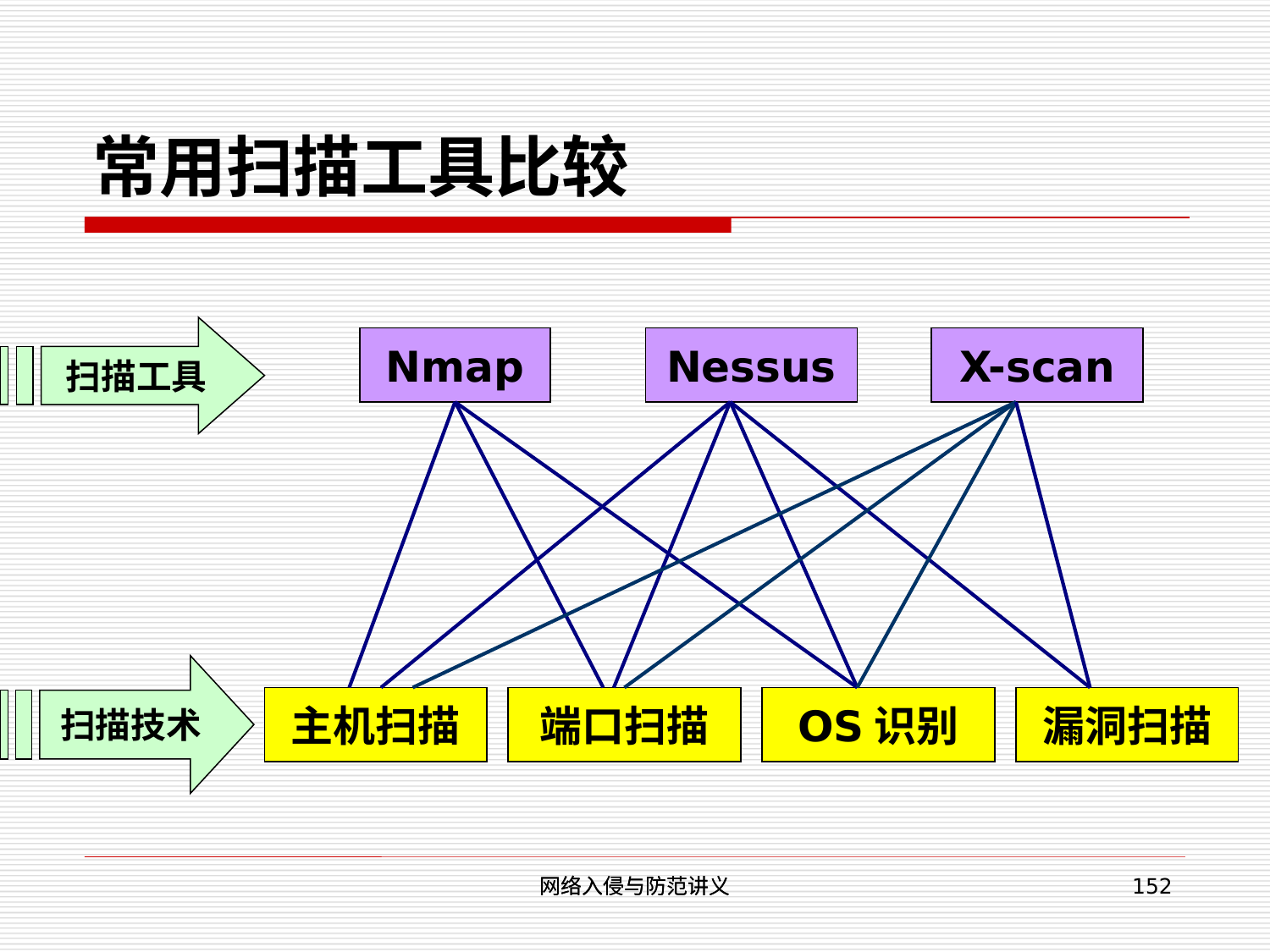

# 常用扫描工具比较
扫描工具
Nmap
Nessus
X-scan

扫描技术
主机扫描
端口扫描
OS识别
漏洞扫描

网络入侵与防范讲义
网络入侵与防范讲义
152
152